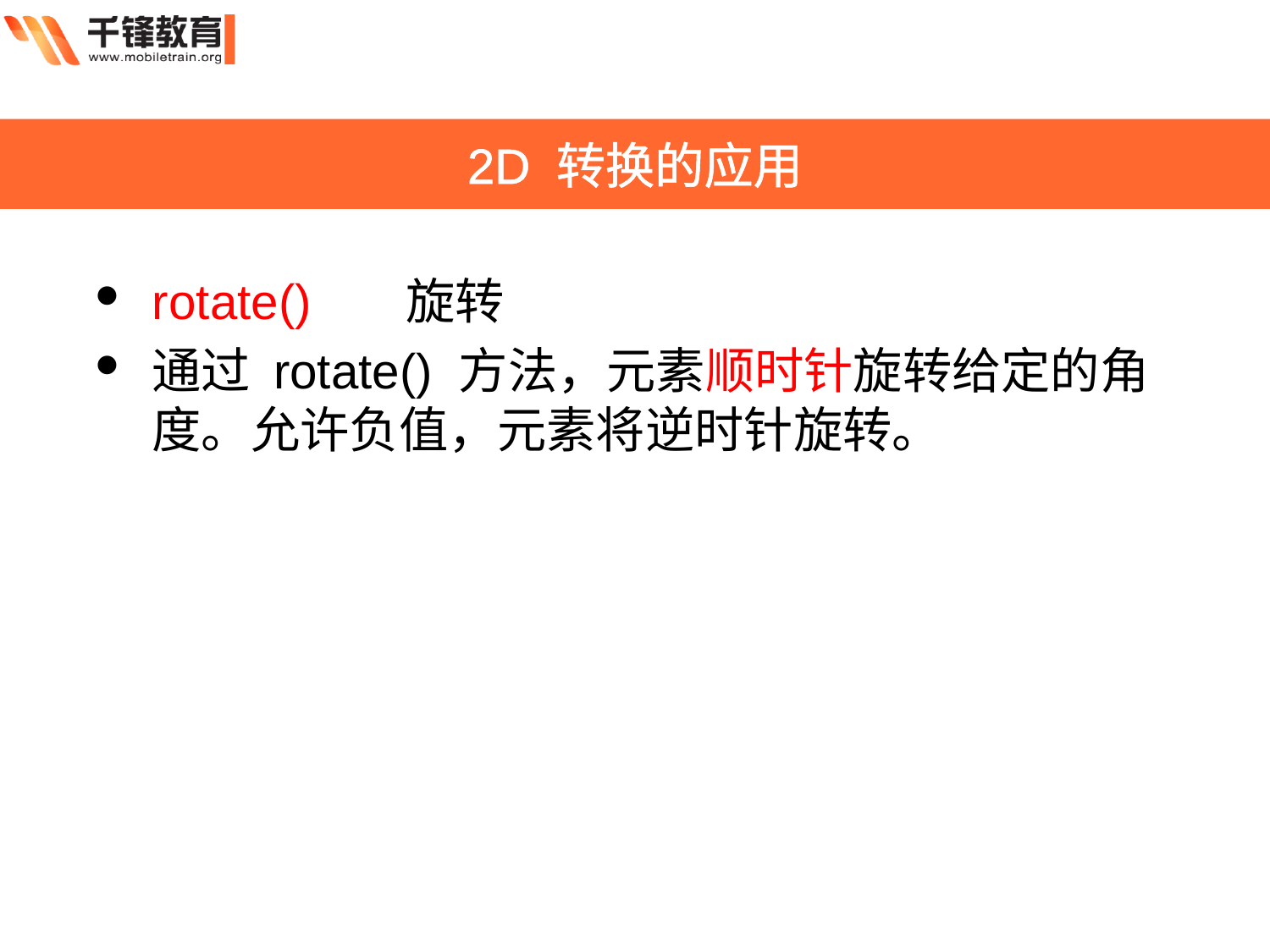

2D 转换的应用
rotate()     	旋转
通过 rotate() 方法，元素顺时针旋转给定的角度。允许负值，元素将逆时针旋转。